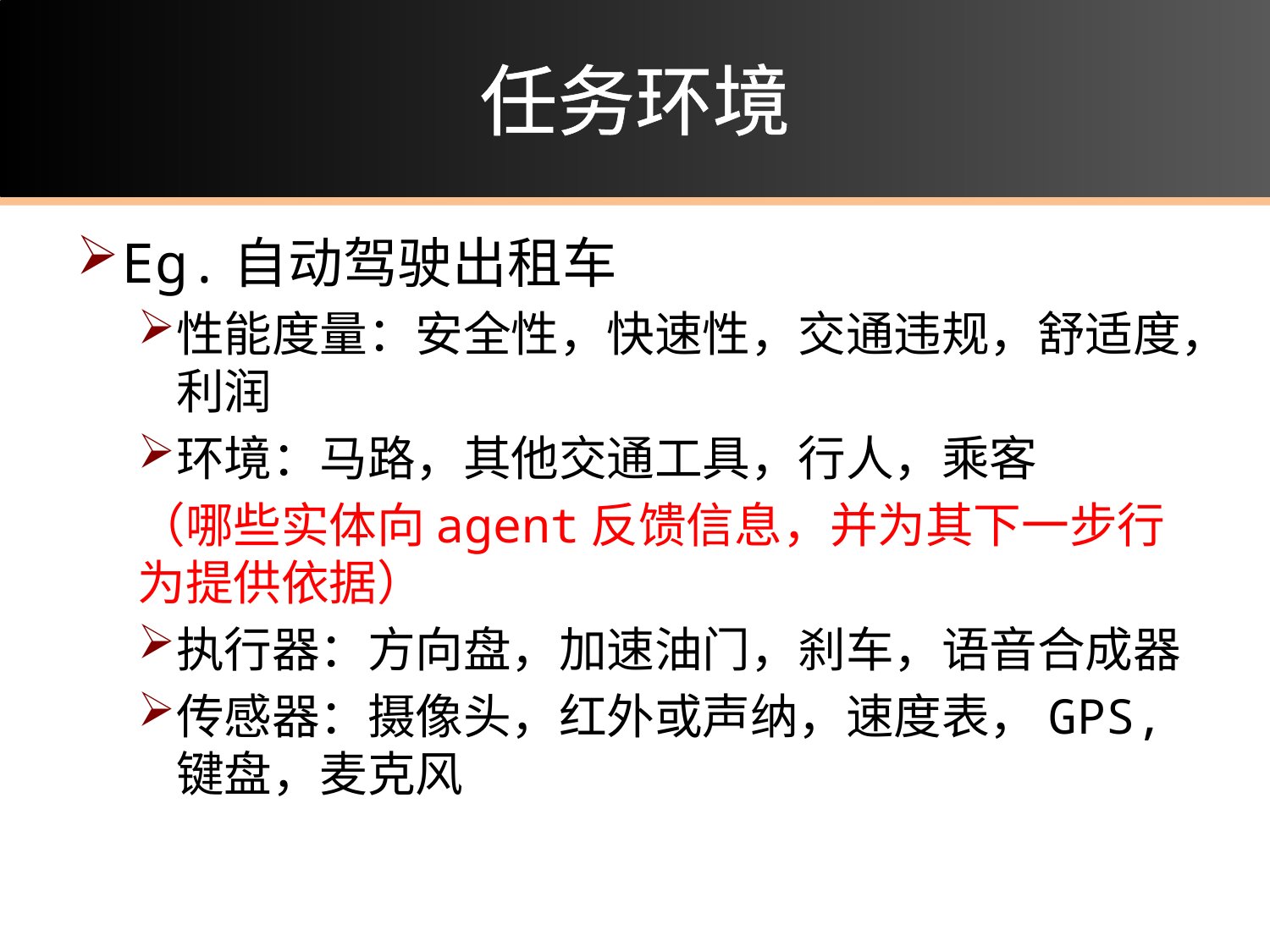

# 任务环境
Eg.自动驾驶出租车
性能度量：安全性，快速性，交通违规，舒适度，利润
环境：马路，其他交通工具，行人，乘客
（哪些实体向agent反馈信息，并为其下一步行为提供依据）
执行器：方向盘，加速油门，刹车，语音合成器
传感器：摄像头，红外或声纳，速度表，GPS,键盘，麦克风